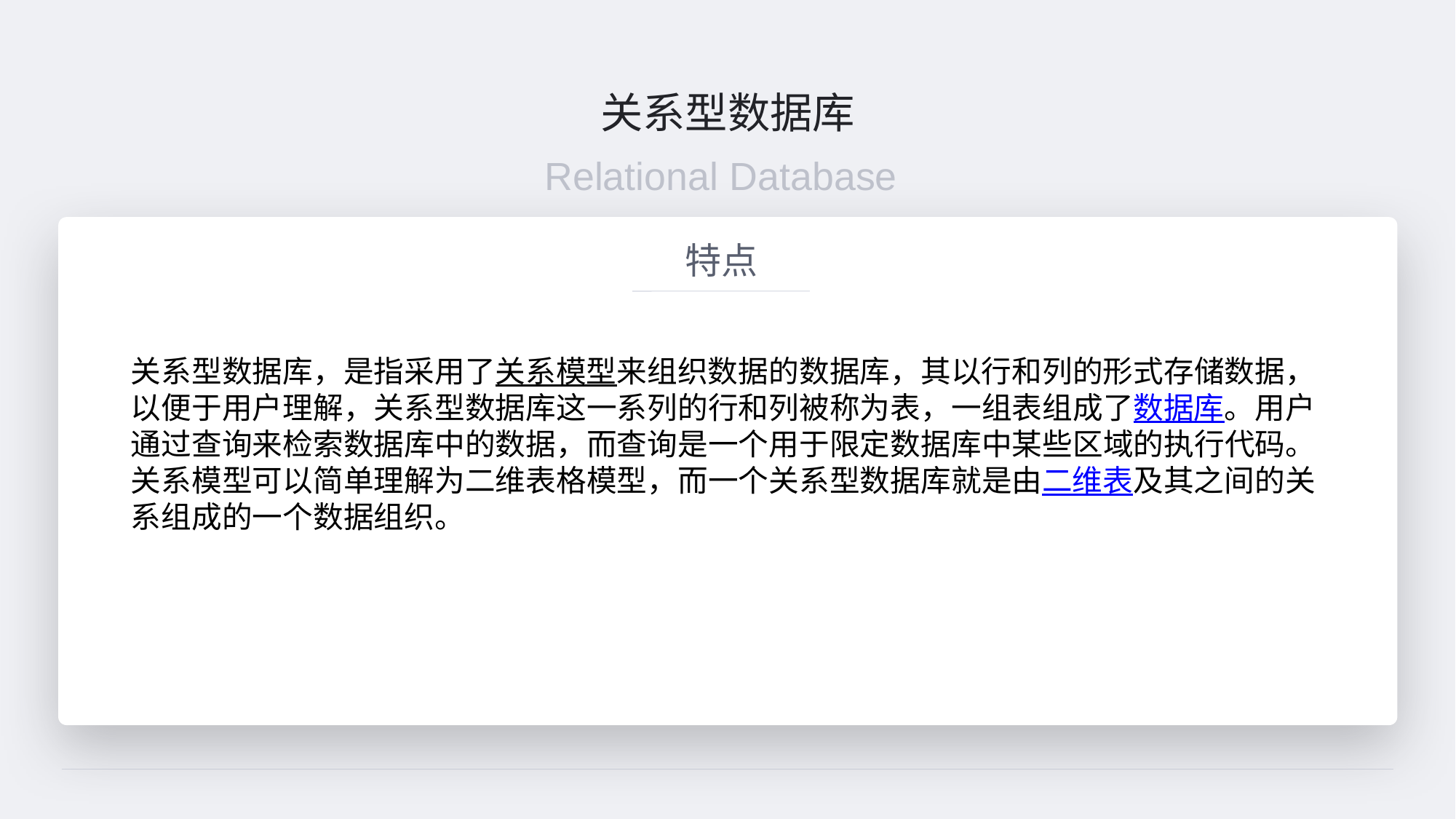

关系型数据库
Relational Database

特点

关系型数据库，是指采用了关系模型来组织数据的数据库，其以行和列的形式存储数据，以便于用户理解，关系型数据库这一系列的行和列被称为表，一组表组成了数据库。用户通过查询来检索数据库中的数据，而查询是一个用于限定数据库中某些区域的执行代码。关系模型可以简单理解为二维表格模型，而一个关系型数据库就是由二维表及其之间的关系组成的一个数据组织。